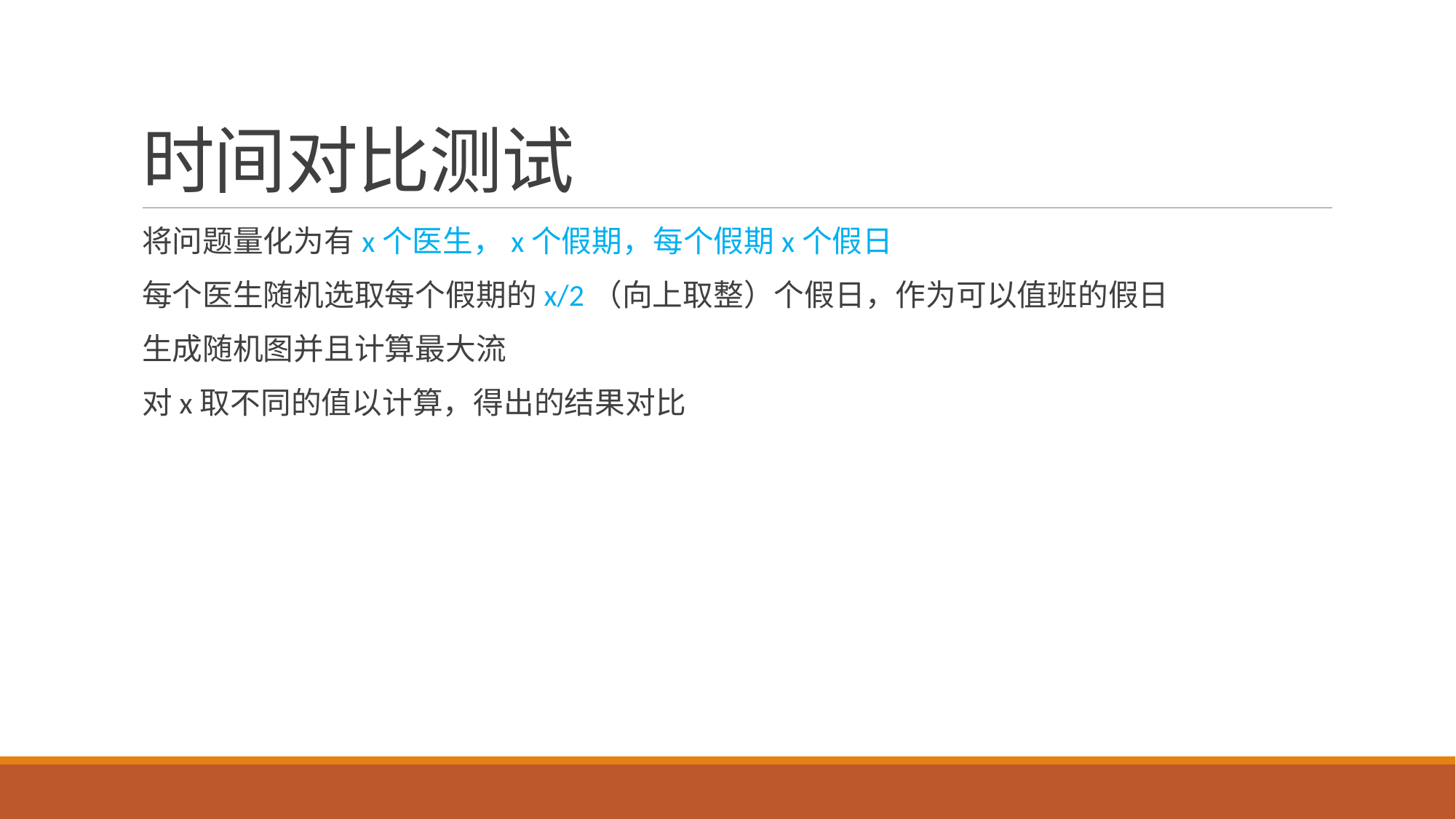

# 时间对比测试
将问题量化为有x个医生，x个假期，每个假期x个假日
每个医生随机选取每个假期的x/2（向上取整）个假日，作为可以值班的假日
生成随机图并且计算最大流
对x取不同的值以计算，得出的结果对比